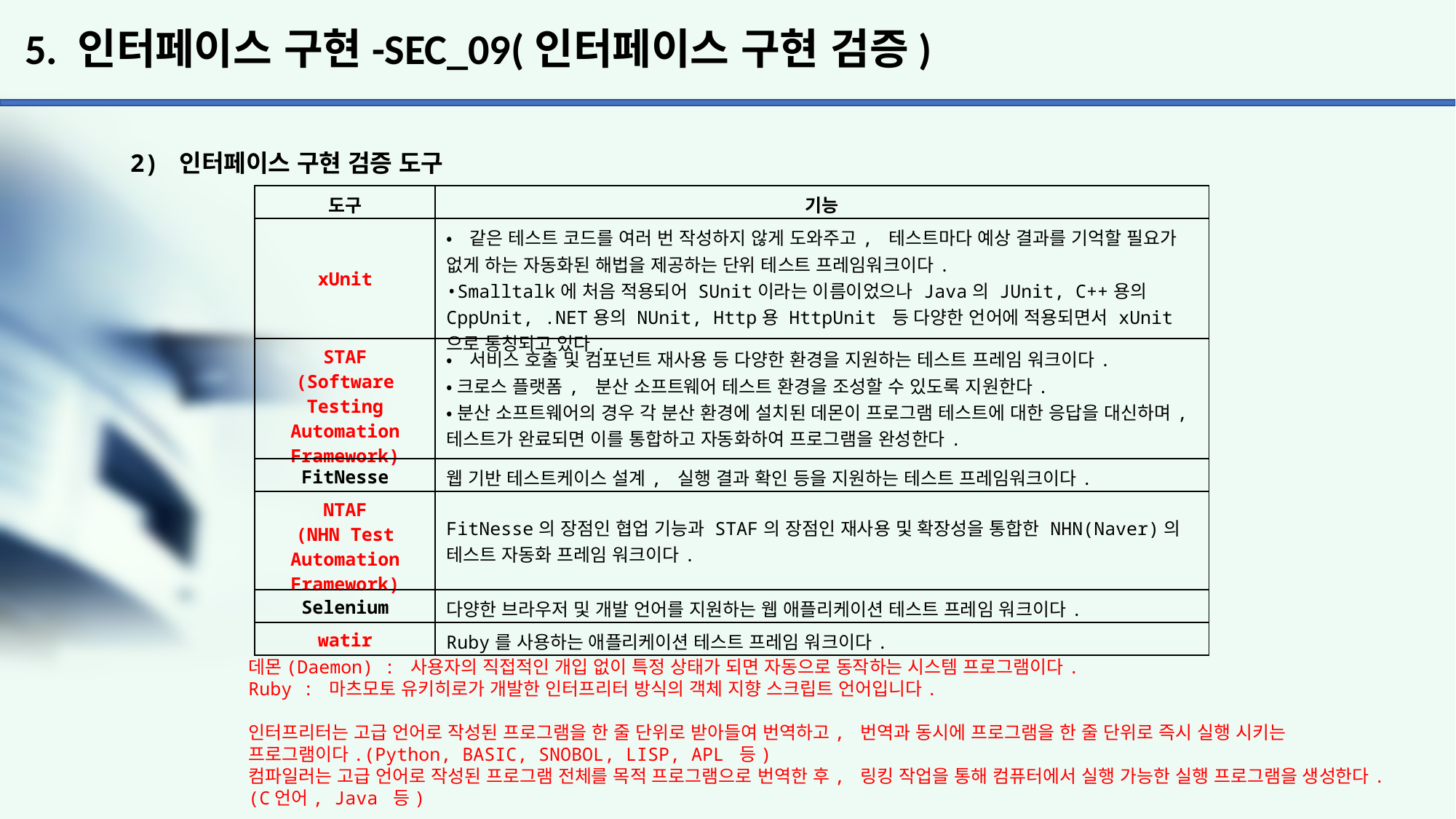

# 5. 인터페이스 구현-SEC_09(인터페이스 구현 검증)
2) 인터페이스 구현 검증 도구
| 도구 | 기능 |
| --- | --- |
| xUnit | •같은 테스트 코드를 여러 번 작성하지 않게 도와주고, 테스트마다 예상 결과를 기억할 필요가 없게 하는 자동화된 해법을 제공하는 단위 테스트 프레임워크이다. •Smalltalk에 처음 적용되어 SUnit이라는 이름이었으나 Java의 JUnit, C++용의 CppUnit, .NET용의 NUnit, Http용 HttpUnit 등 다양한 언어에 적용되면서 xUnit으로 통칭되고 있다. |
| STAF (Software Testing Automation Framework) | •서비스 호출 및 컴포넌트 재사용 등 다양한 환경을 지원하는 테스트 프레임 워크이다. •크로스 플랫폼, 분산 소프트웨어 테스트 환경을 조성할 수 있도록 지원한다. •분산 소프트웨어의 경우 각 분산 환경에 설치된 데몬이 프로그램 테스트에 대한 응답을 대신하며, 테스트가 완료되면 이를 통합하고 자동화하여 프로그램을 완성한다. |
| FitNesse | 웹 기반 테스트케이스 설계, 실행 결과 확인 등을 지원하는 테스트 프레임워크이다. |
| NTAF (NHN Test Automation Framework) | FitNesse의 장점인 협업 기능과 STAF의 장점인 재사용 및 확장성을 통합한 NHN(Naver)의 테스트 자동화 프레임 워크이다. |
| Selenium | 다양한 브라우저 및 개발 언어를 지원하는 웹 애플리케이션 테스트 프레임 워크이다. |
| watir | Ruby를 사용하는 애플리케이션 테스트 프레임 워크이다. |
데몬(Daemon) : 사용자의 직접적인 개입 없이 특정 상태가 되면 자동으로 동작하는 시스템 프로그램이다.
Ruby : 마츠모토 유키히로가 개발한 인터프리터 방식의 객체 지향 스크립트 언어입니다.

인터프리터는 고급 언어로 작성된 프로그램을 한 줄 단위로 받아들여 번역하고, 번역과 동시에 프로그램을 한 줄 단위로 즉시 실행 시키는 프로그램이다.(Python, BASIC, SNOBOL, LISP, APL 등)
컴파일러는 고급 언어로 작성된 프로그램 전체를 목적 프로그램으로 번역한 후, 링킹 작업을 통해 컴퓨터에서 실행 가능한 실행 프로그램을 생성한다.(C언어, Java 등)